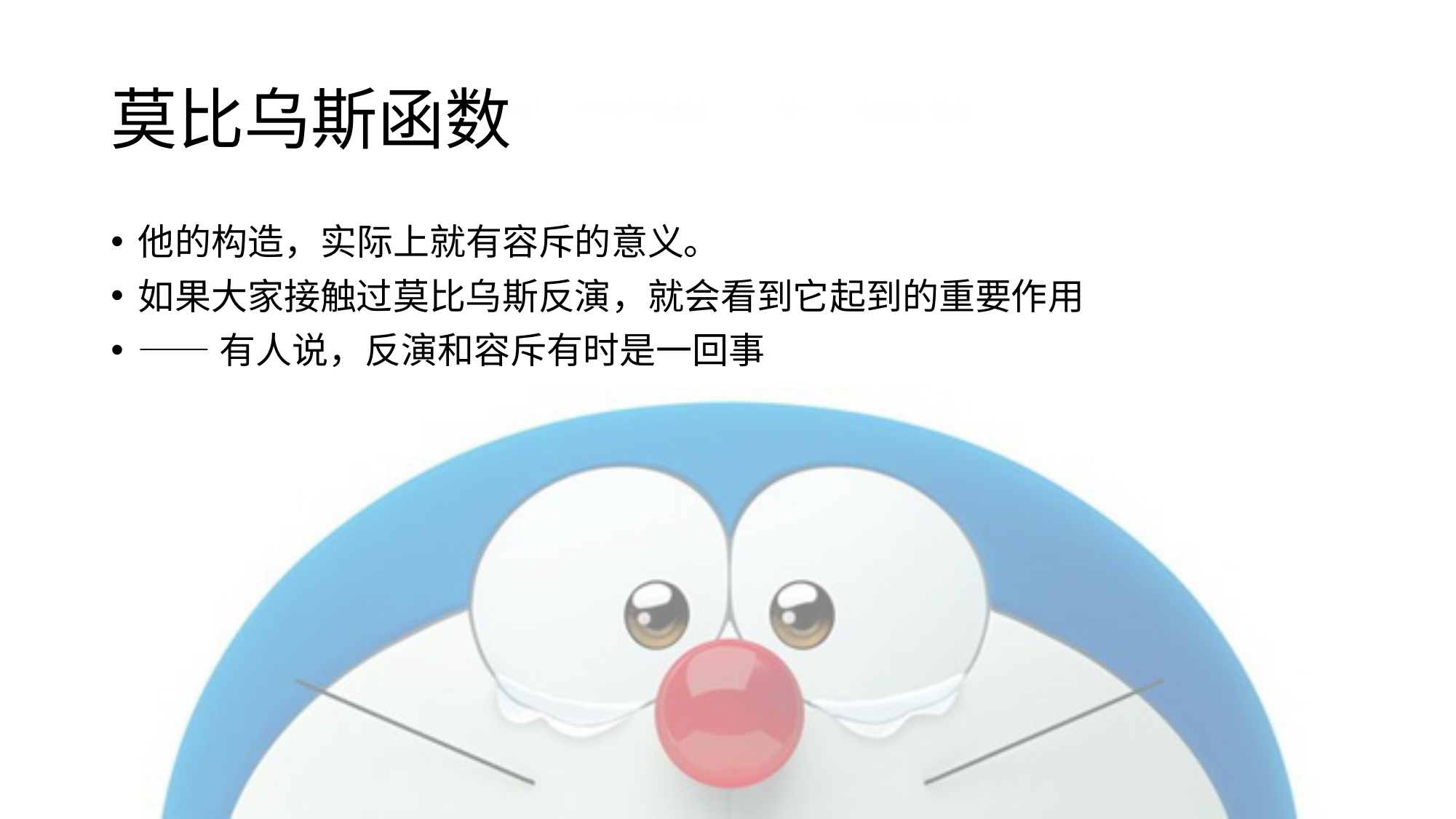

# 莫比乌斯函数
他的构造，实际上就有容斥的意义。
如果大家接触过莫比乌斯反演，就会看到它起到的重要作用
——有人说，反演和容斥有时是一回事